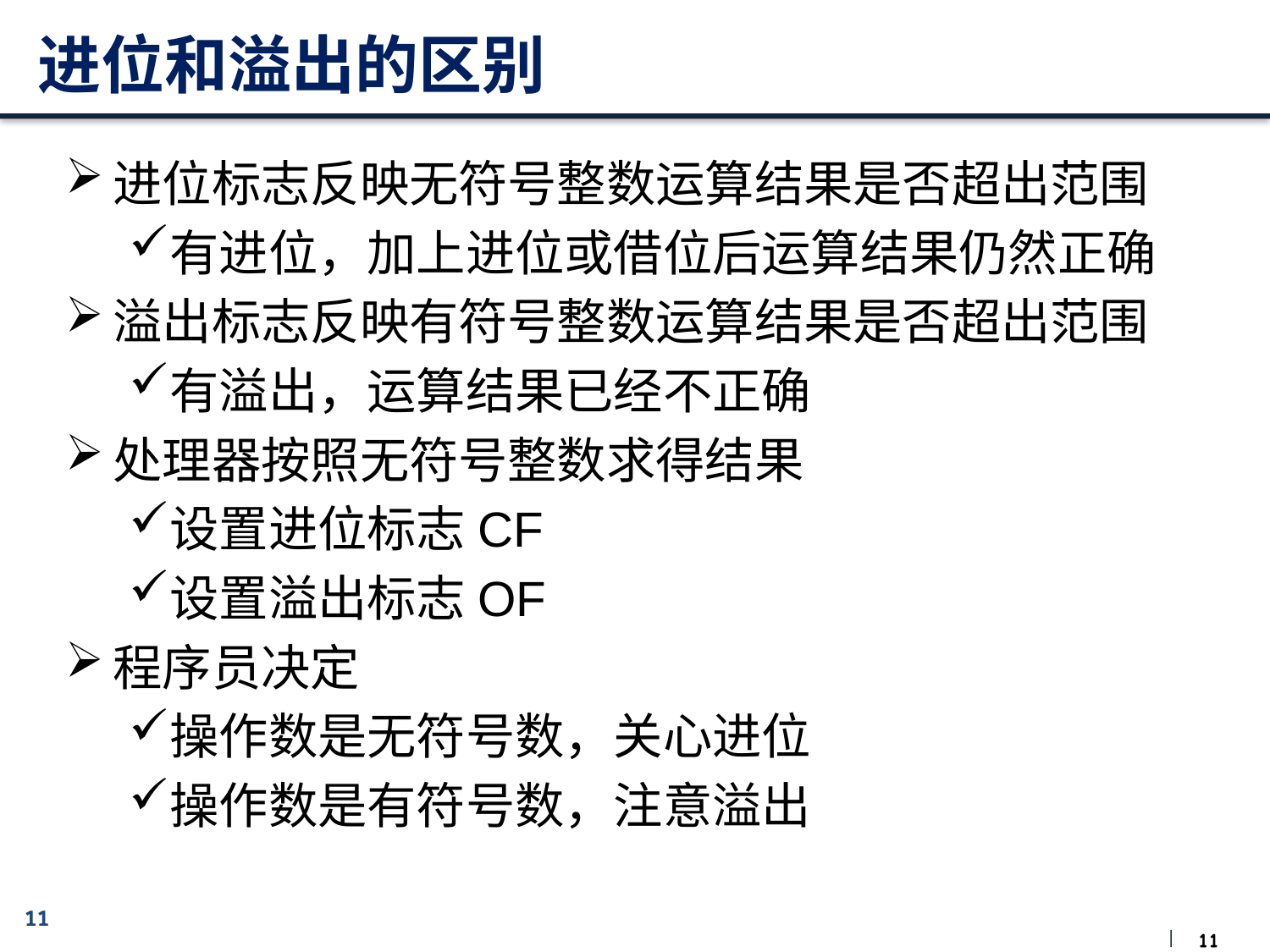

# 进位和溢出的区别
进位标志反映无符号整数运算结果是否超出范围
有进位，加上进位或借位后运算结果仍然正确
溢出标志反映有符号整数运算结果是否超出范围
有溢出，运算结果已经不正确
处理器按照无符号整数求得结果
设置进位标志CF
设置溢出标志OF
程序员决定
操作数是无符号数，关心进位
操作数是有符号数，注意溢出
11